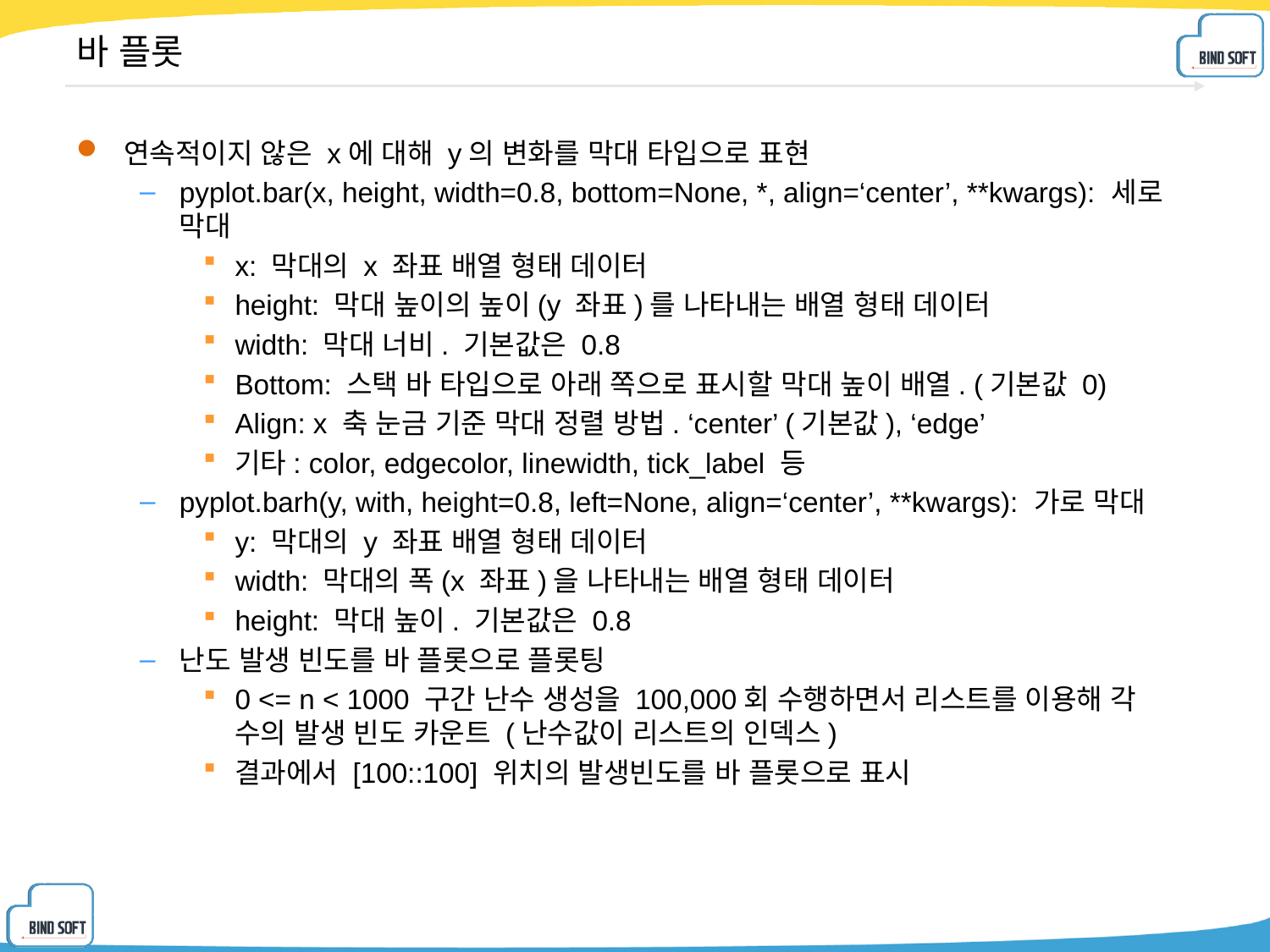

# 바 플롯
연속적이지 않은 x에 대해 y의 변화를 막대 타입으로 표현
pyplot.bar(x, height, width=0.8, bottom=None, *, align=‘center’, **kwargs): 세로 막대
x: 막대의 x 좌표 배열 형태 데이터
height: 막대 높이의 높이(y 좌표)를 나타내는 배열 형태 데이터
width: 막대 너비. 기본값은 0.8
Bottom: 스택 바 타입으로 아래 쪽으로 표시할 막대 높이 배열. (기본값 0)
Align: x 축 눈금 기준 막대 정렬 방법. ‘center’ (기본값), ‘edge’
기타: color, edgecolor, linewidth, tick_label 등
pyplot.barh(y, with, height=0.8, left=None, align=‘center’, **kwargs): 가로 막대
y: 막대의 y 좌표 배열 형태 데이터
width: 막대의 폭(x 좌표)을 나타내는 배열 형태 데이터
height: 막대 높이. 기본값은 0.8
난도 발생 빈도를 바 플롯으로 플롯팅
0 <= n < 1000 구간 난수 생성을 100,000회 수행하면서 리스트를 이용해 각 수의 발생 빈도 카운트 (난수값이 리스트의 인덱스)
결과에서 [100::100] 위치의 발생빈도를 바 플롯으로 표시